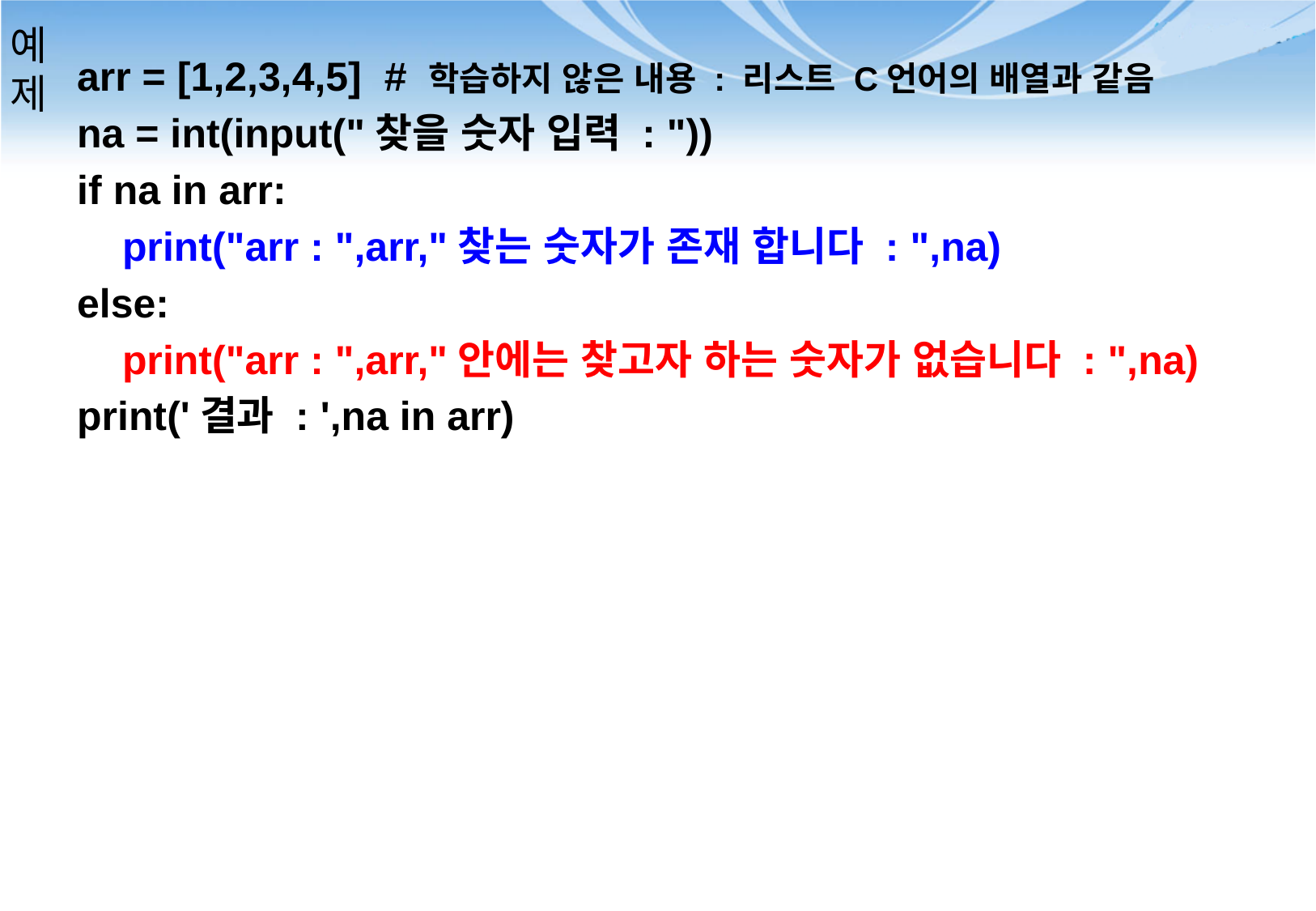

# 예 제
arr = [1,2,3,4,5]  # 학습하지 않은 내용 : 리스트 C언어의 배열과 같음
na = int(input("찾을 숫자 입력 : "))
if na in arr:
    print("arr : ",arr,"찾는 숫자가 존재 합니다 : ",na)
else:
    print("arr : ",arr,"안에는 찾고자 하는 숫자가 없습니다 : ",na)
print('결과 : ',na in arr)